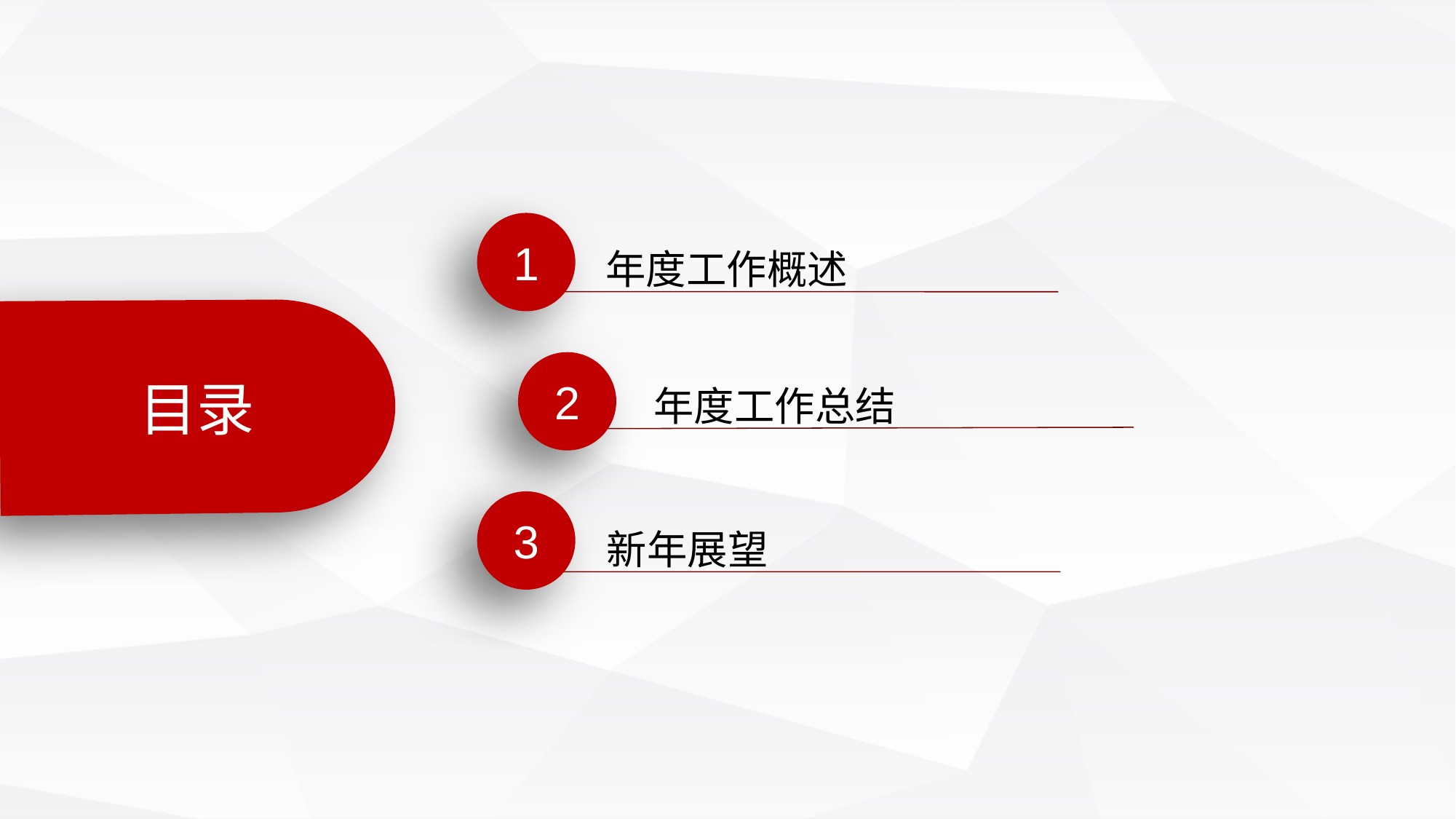

1
年度工作概述

目录
2
年度工作总结

3
新年展望